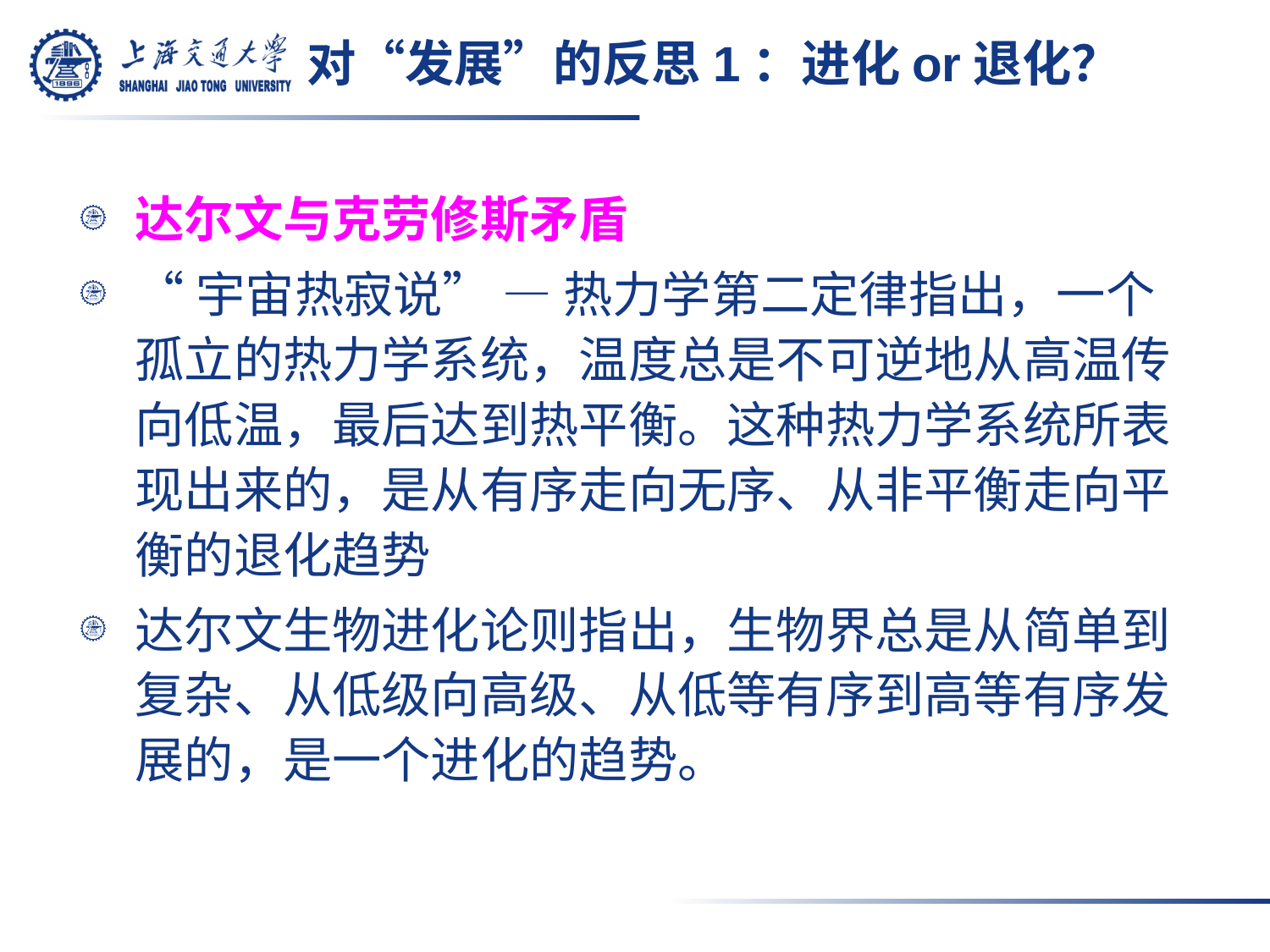

# 对“发展”的反思1：进化or退化？
达尔文与克劳修斯矛盾
“宇宙热寂说” — 热力学第二定律指出，一个孤立的热力学系统，温度总是不可逆地从高温传向低温，最后达到热平衡。这种热力学系统所表现出来的，是从有序走向无序、从非平衡走向平衡的退化趋势
达尔文生物进化论则指出，生物界总是从简单到复杂、从低级向高级、从低等有序到高等有序发展的，是一个进化的趋势。